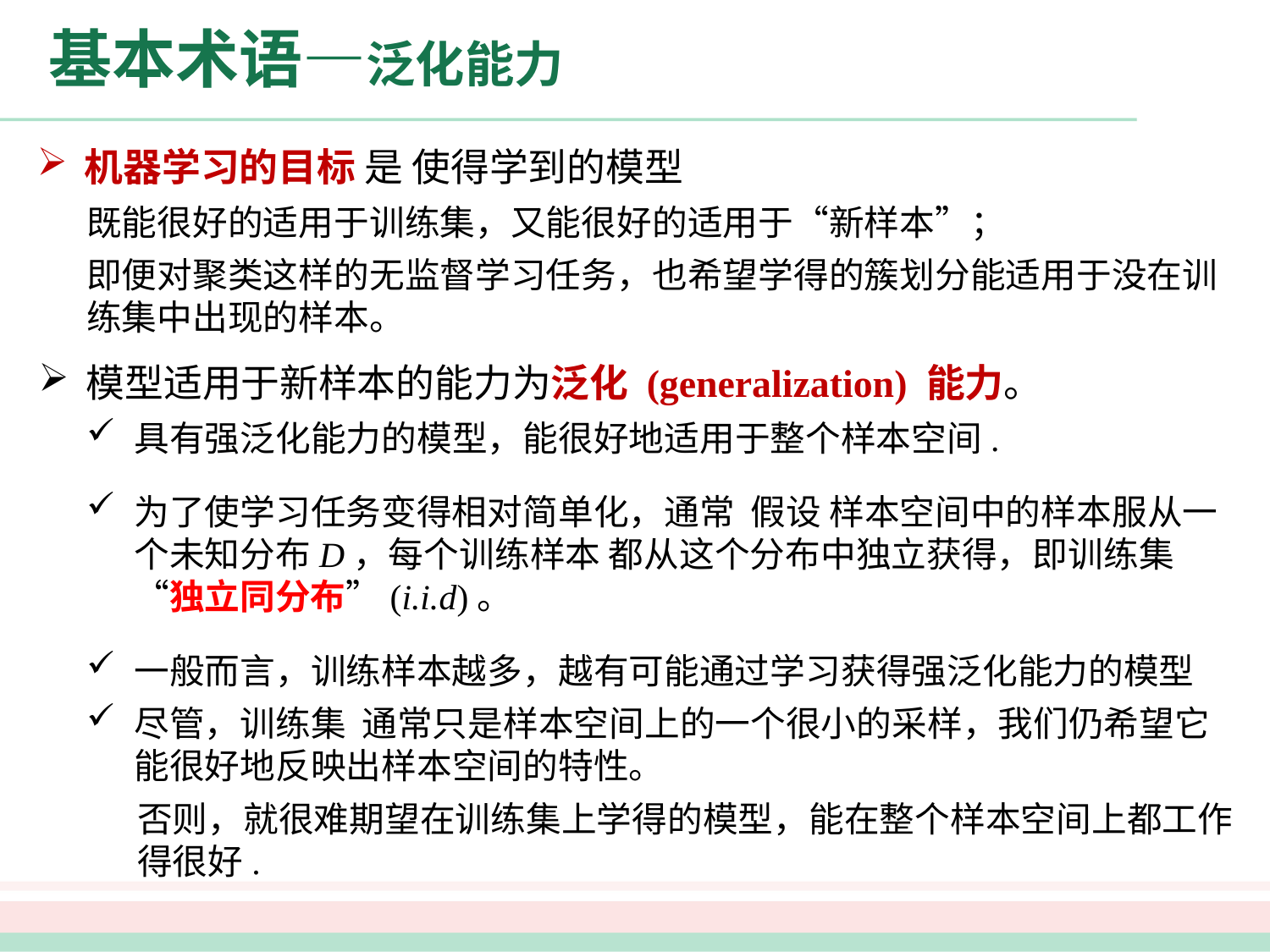

# 基本术语—泛化能力
机器学习的目标 是 使得学到的模型
既能很好的适用于训练集，又能很好的适用于“新样本”；
即便对聚类这样的无监督学习任务，也希望学得的簇划分能适用于没在训练集中出现的样本。
模型适用于新样本的能力为泛化 (generalization) 能力。
具有强泛化能力的模型，能很好地适用于整个样本空间.
为了使学习任务变得相对简单化，通常  假设 样本空间中的样本服从一个未知分布D，每个训练样本 都从这个分布中独立获得，即训练集“独立同分布”(i.i.d)。
一般而言，训练样本越多，越有可能通过学习获得强泛化能力的模型
尽管，训练集  通常只是样本空间上的一个很小的采样，我们仍希望它能很好地反映出样本空间的特性。
否则，就很难期望在训练集上学得的模型，能在整个样本空间上都工作得很好.